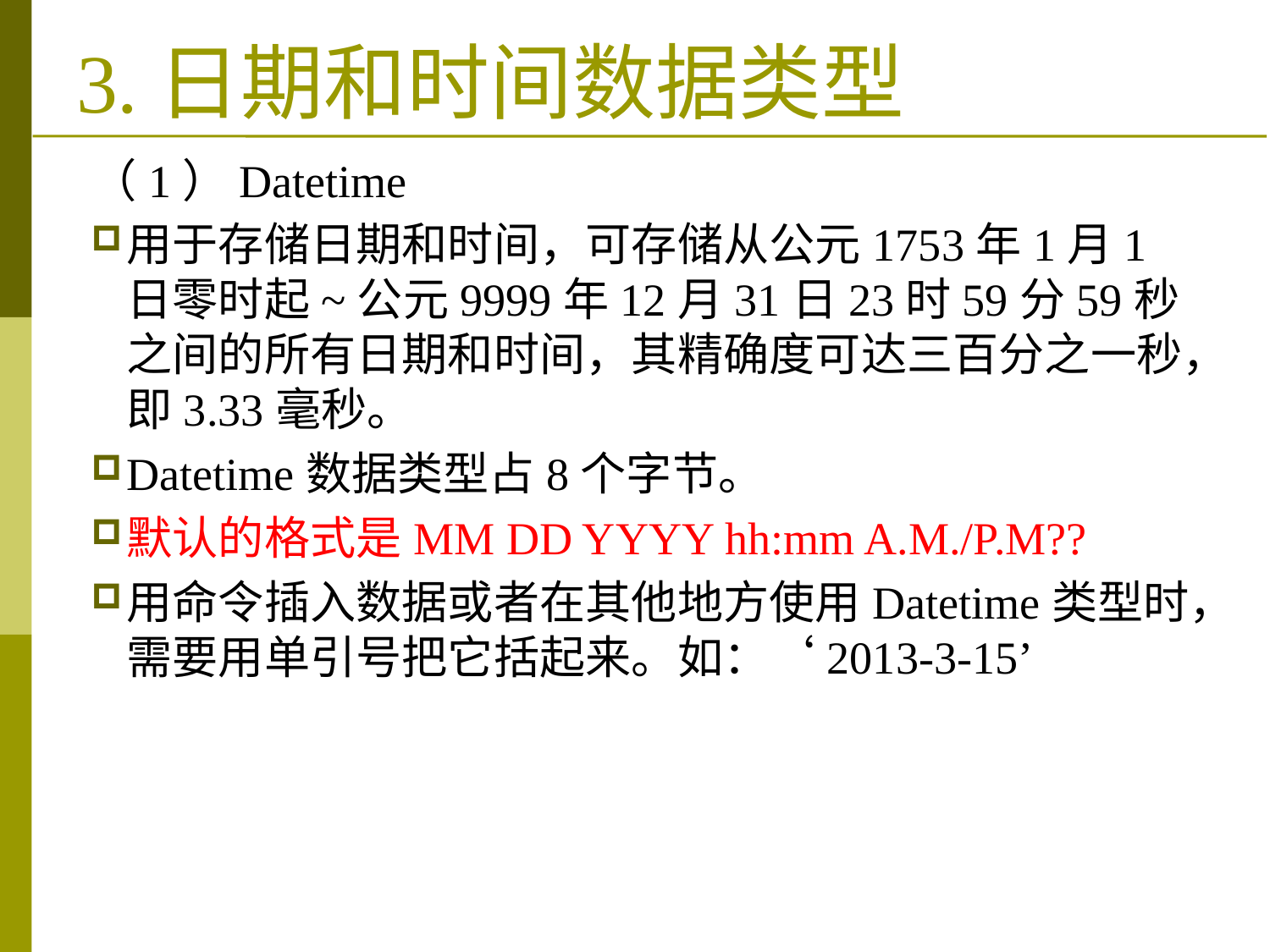

（1）Datetime
用于存储日期和时间，可存储从公元1753年1月1日零时起~公元9999年12月31日23时59分59秒之间的所有日期和时间，其精确度可达三百分之一秒，即3.33毫秒。
Datetime数据类型占8个字节。
默认的格式是MM DD YYYY hh:mm A.M./P.M??
用命令插入数据或者在其他地方使用Datetime类型时，需要用单引号把它括起来。如：‘2013-3-15’
# 3.日期和时间数据类型